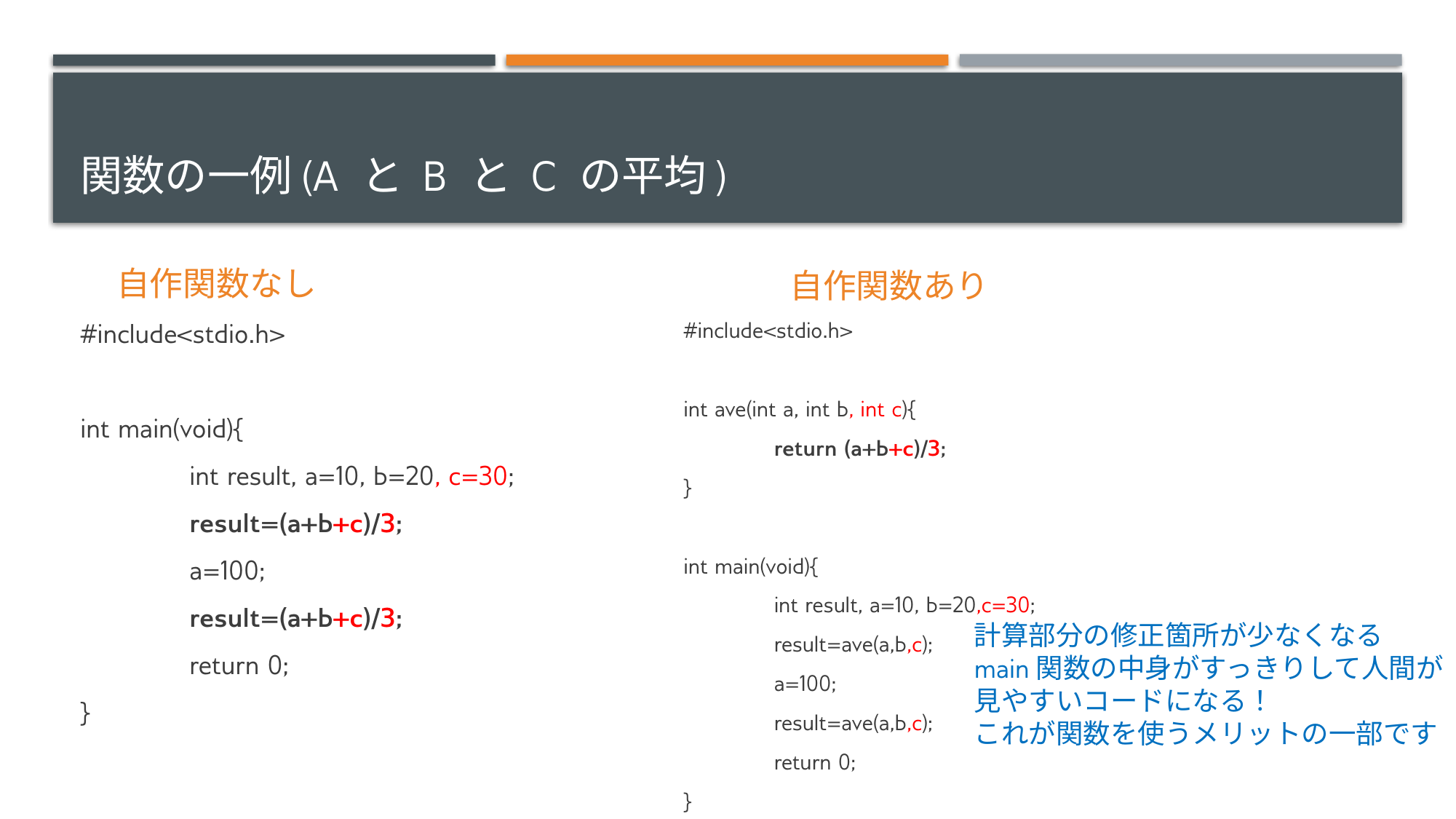

# 関数の一例(a と b と C の平均)

自作関数なし
自作関数あり
#include<stdio.h>

int main(void){
	int result, a=10, b=20, c=30;
	result=(a+b+c)/3;
	a=100;
	result=(a+b+c)/3;
	return 0;
}

#include<stdio.h>

int ave(int a, int b, int c){
	return (a+b+c)/3;
}

int main(void){
	int result, a=10, b=20,c=30;
	result=ave(a,b,c);
	a=100;
	result=ave(a,b,c);
	return 0;
}
計算部分の修正箇所が少なくなる
main関数の中身がすっきりして人間が見やすいコードになる！
これが関数を使うメリットの一部です